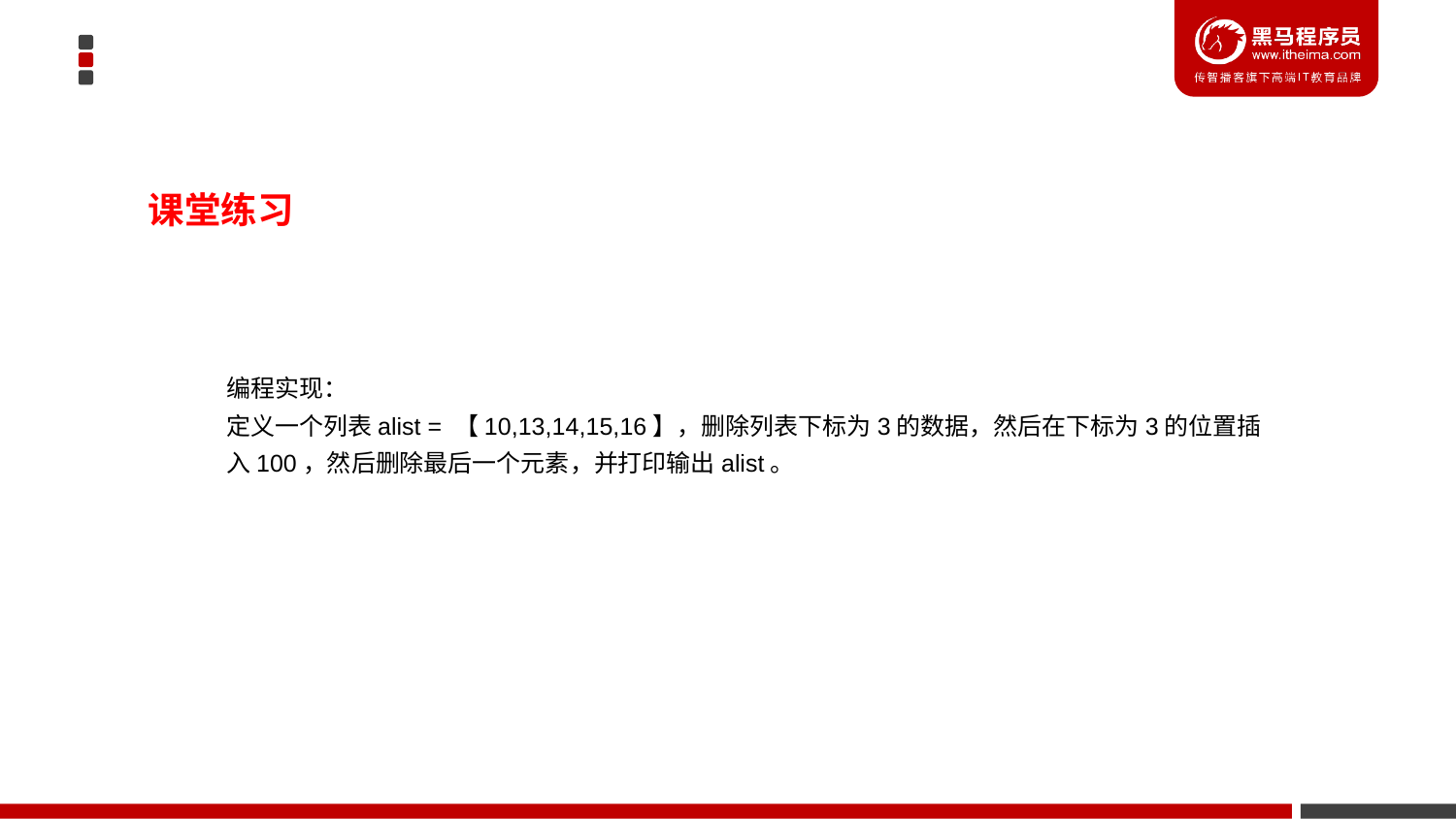

课堂练习
编程实现：
定义一个列表alist = 【10,13,14,15,16】，删除列表下标为3的数据，然后在下标为3的位置插入100，然后删除最后一个元素，并打印输出alist。